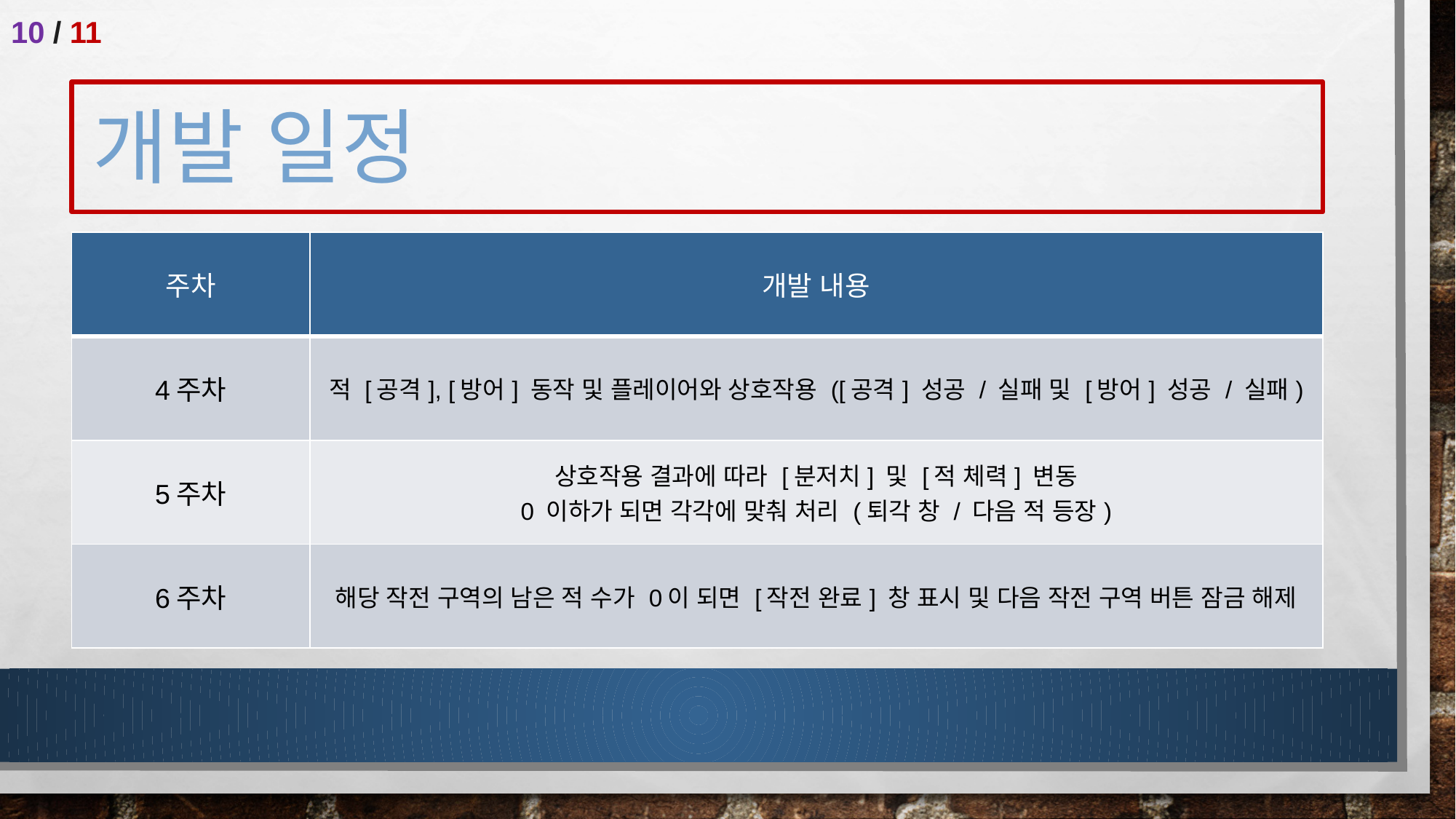

10 / 11

# 개발 일정
| 주차 | 개발 내용 |
| --- | --- |
| 4주차 | 적 [공격], [방어] 동작 및 플레이어와 상호작용 ([공격] 성공 / 실패 및 [방어] 성공 / 실패) |
| 5주차 | 상호작용 결과에 따라 [분저치] 및 [적 체력] 변동 0 이하가 되면 각각에 맞춰 처리 (퇴각 창 / 다음 적 등장) |
| 6주차 | 해당 작전 구역의 남은 적 수가 0이 되면 [작전 완료] 창 표시 및 다음 작전 구역 버튼 잠금 해제 |